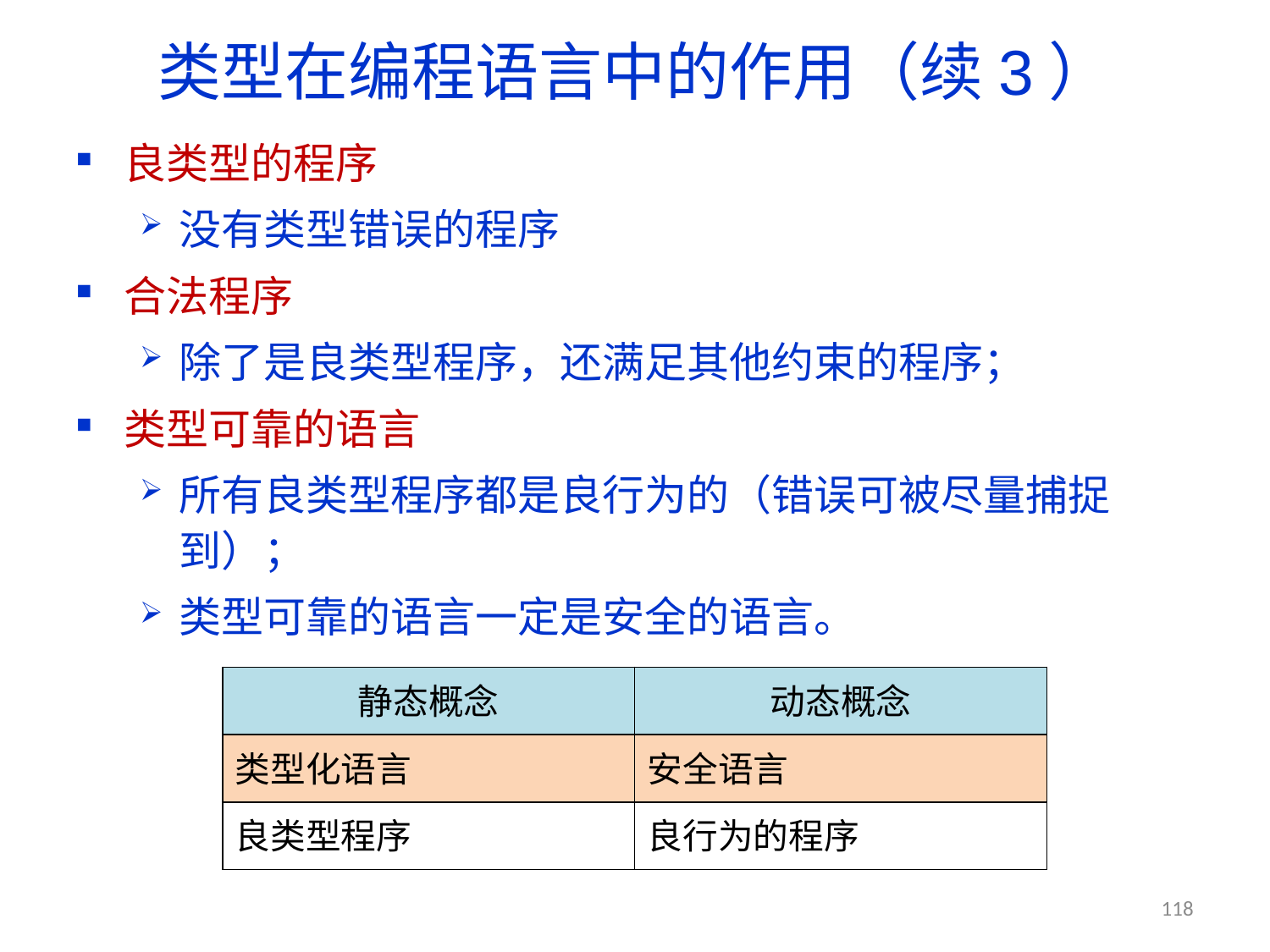

# 类型在编程语言中的作用（续3）
良类型的程序
没有类型错误的程序
合法程序
除了是良类型程序，还满足其他约束的程序；
类型可靠的语言
所有良类型程序都是良行为的（错误可被尽量捕捉到）；
类型可靠的语言一定是安全的语言。
| 静态概念 | 动态概念 |
| --- | --- |
| 类型化语言 | 安全语言 |
| 良类型程序 | 良行为的程序 |
118